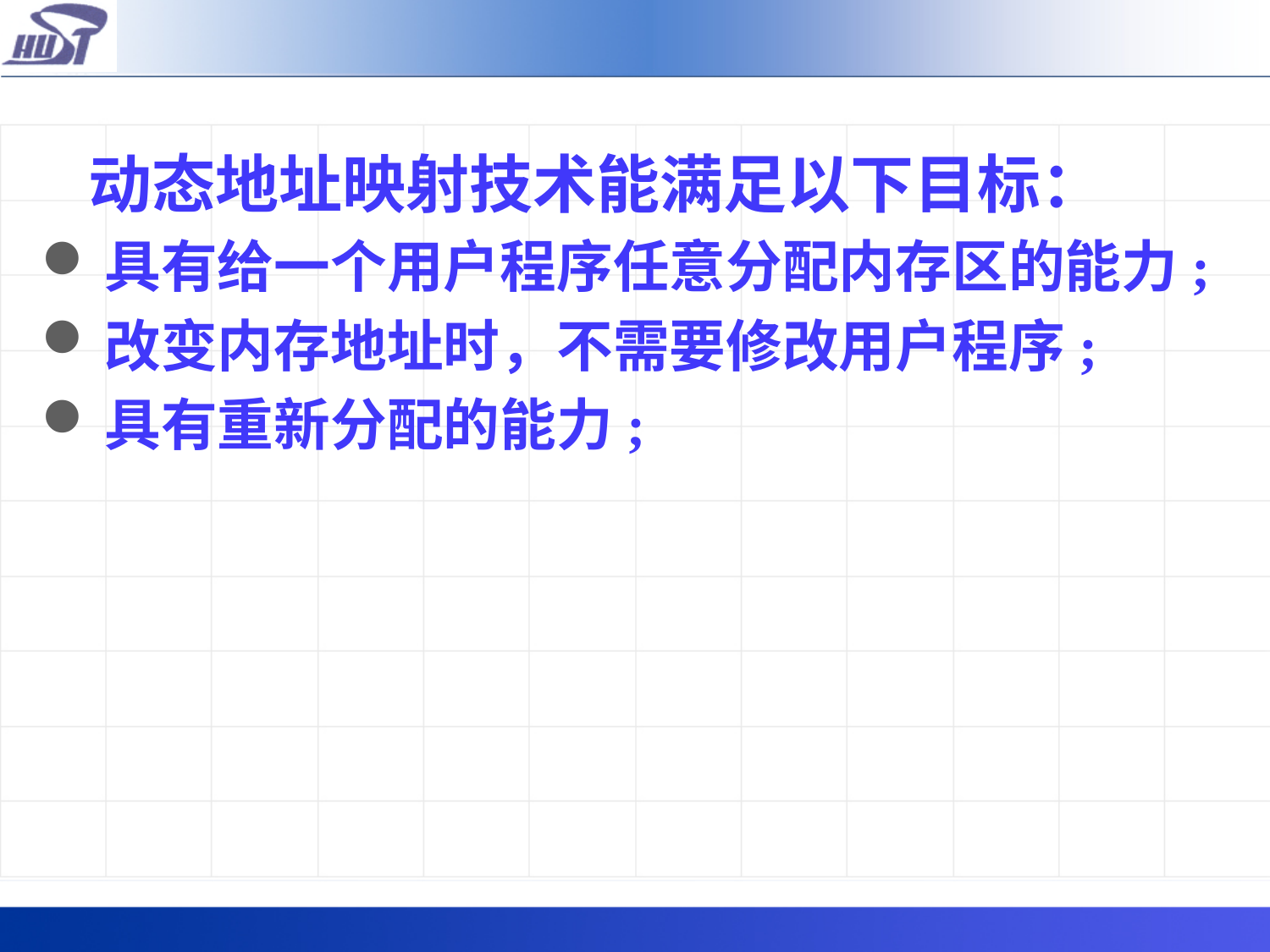

动态地址映射技术能满足以下目标：
具有给一个用户程序任意分配内存区的能力;
改变内存地址时，不需要修改用户程序;
具有重新分配的能力;